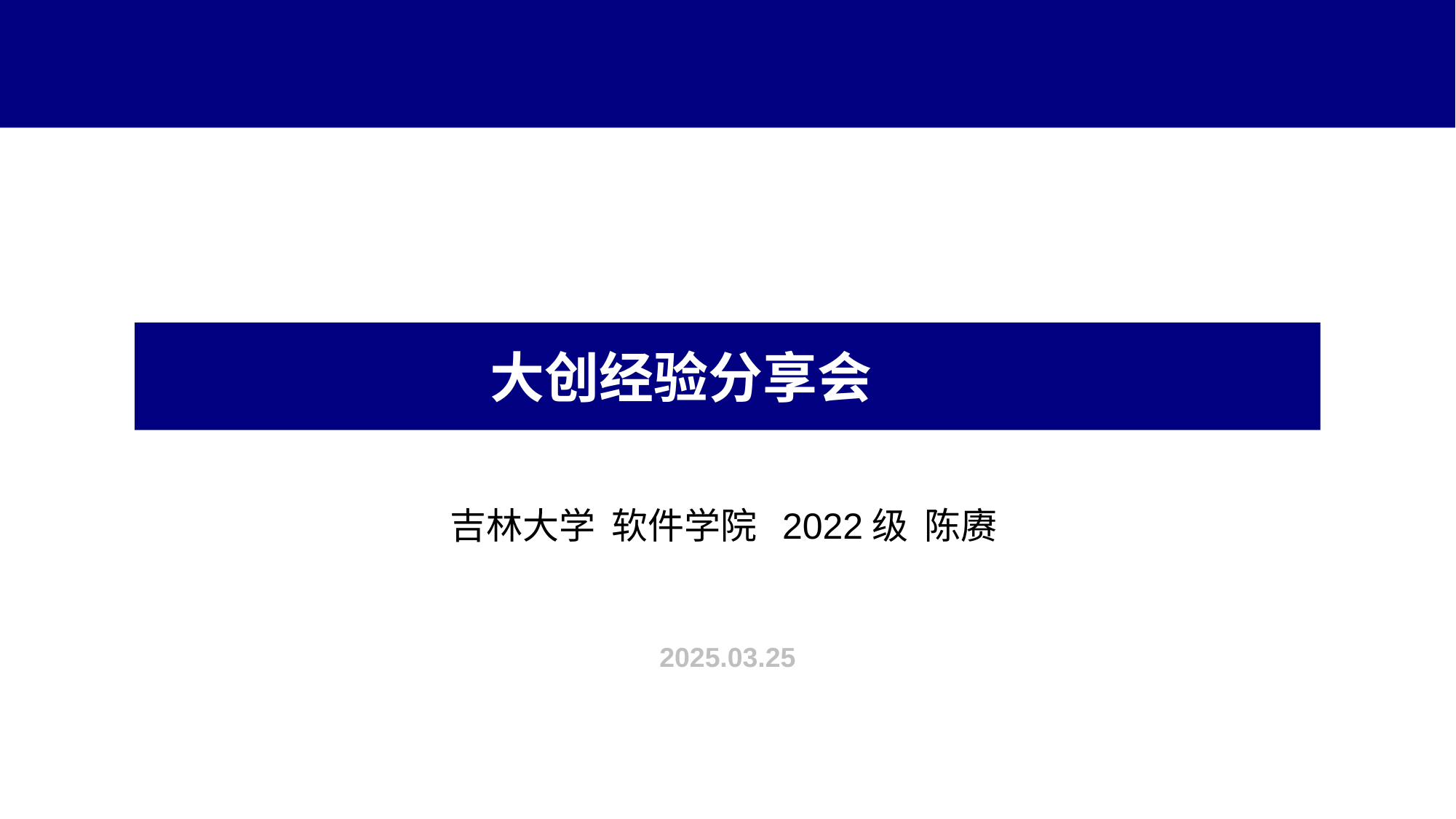

大创经验分享会
吉林大学  软件学院  2022级  陈赓
2025.03.25
1